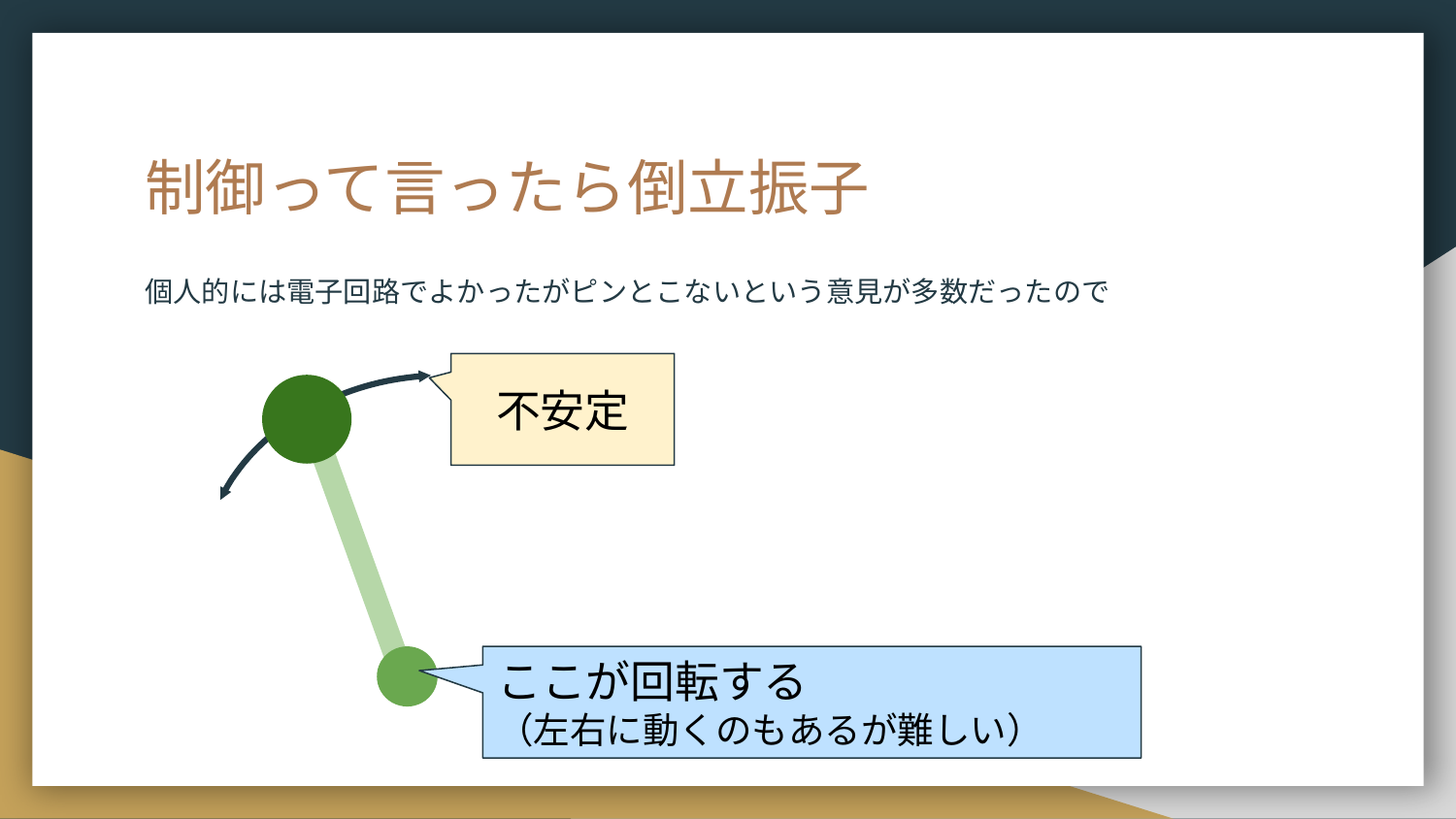

# 制御って言ったら倒立振子
個人的には電子回路でよかったがピンとこないという意見が多数だったので

不安定

ここが回転する
（左右に動くのもあるが難しい）